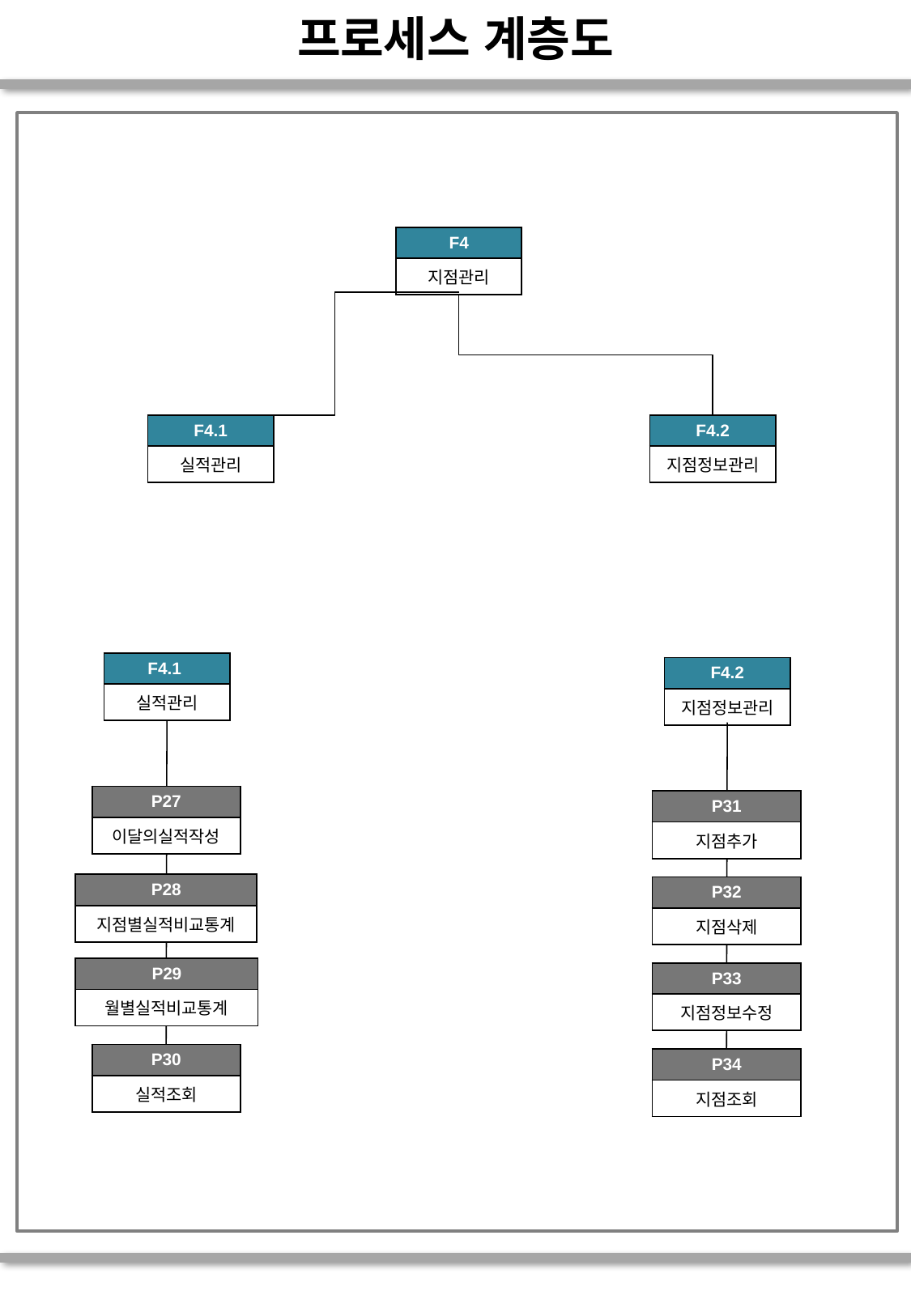

# 프로세스 계층도

| F4 |
| --- |
| 지점관리 |
| F4.1 |
| --- |
| 실적관리 |
| F4.2 |
| --- |
| 지점정보관리 |
| F4.1 |
| --- |
| 실적관리 |
| F4.2 |
| --- |
| 지점정보관리 |
| P27 |
| --- |
| 이달의실적작성 |
| P31 |
| --- |
| 지점추가 |
| P28 |
| --- |
| 지점별실적비교통계 |
| P32 |
| --- |
| 지점삭제 |
| P29 |
| --- |
| 월별실적비교통계 |
| P33 |
| --- |
| 지점정보수정 |
| P30 |
| --- |
| 실적조회 |
| P34 |
| --- |
| 지점조회 |